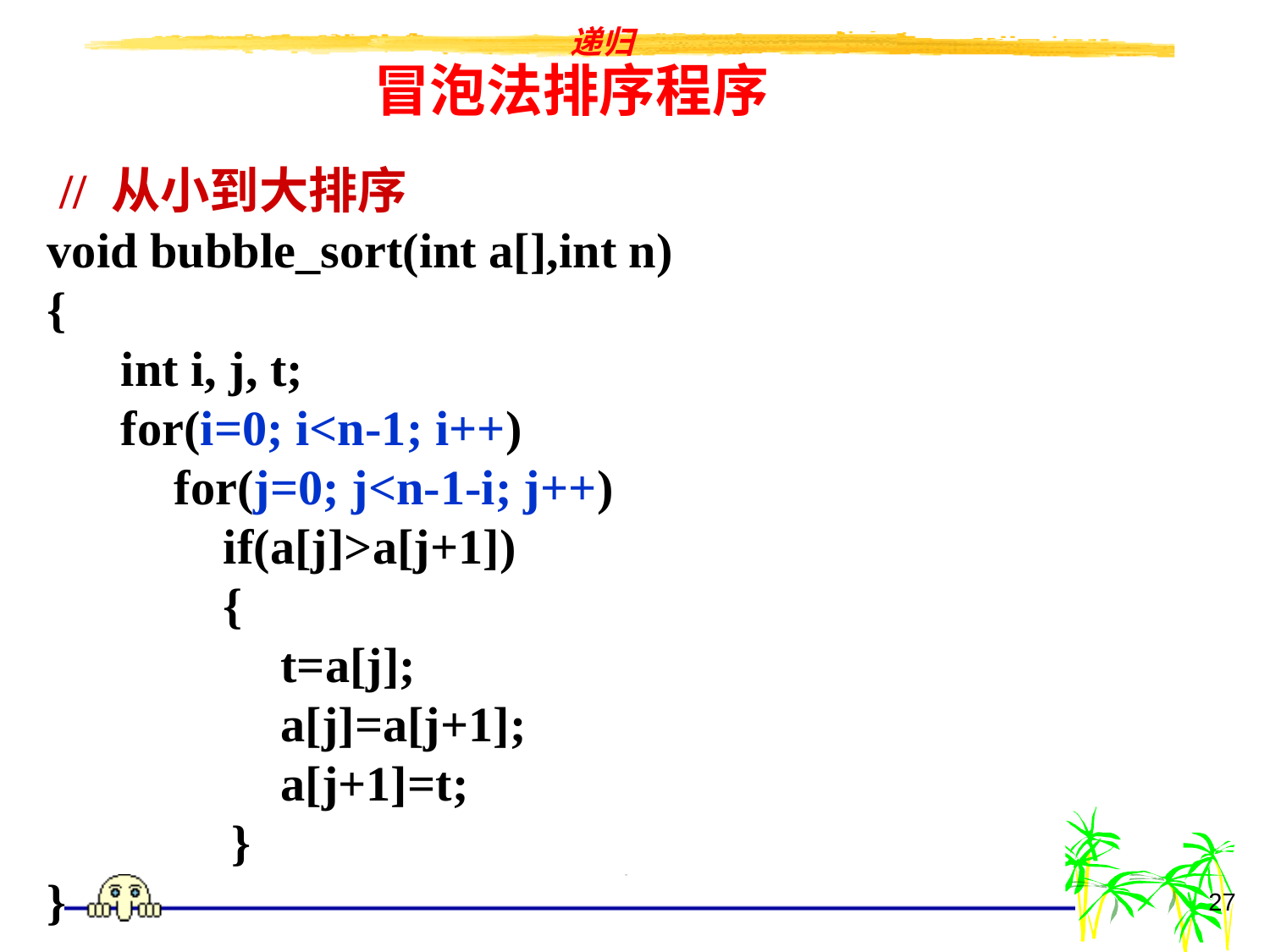

# 冒泡法排序程序
 // 从小到大排序
void bubble_sort(int a[],int n)
{
      int i, j, t;
      for(i=0; i<n-1; i++)
	for(j=0; j<n-1-i; j++)
	    if(a[j]>a[j+1])
	    {
                   t=a[j];
                   a[j]=a[j+1];
                   a[j+1]=t;
               }
}
27